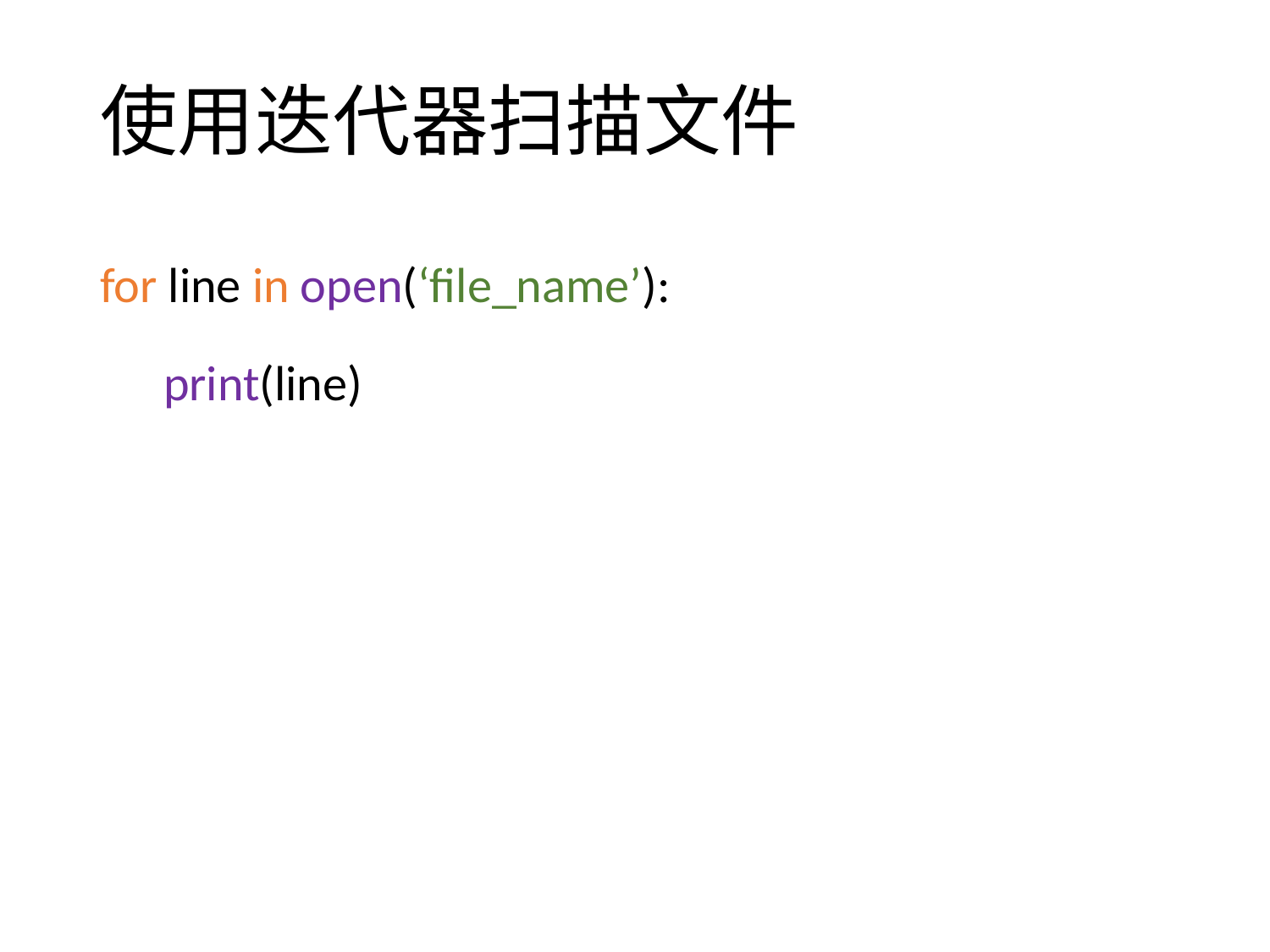

# 使用迭代器扫描文件
for line in open(‘file_name’):
print(line)